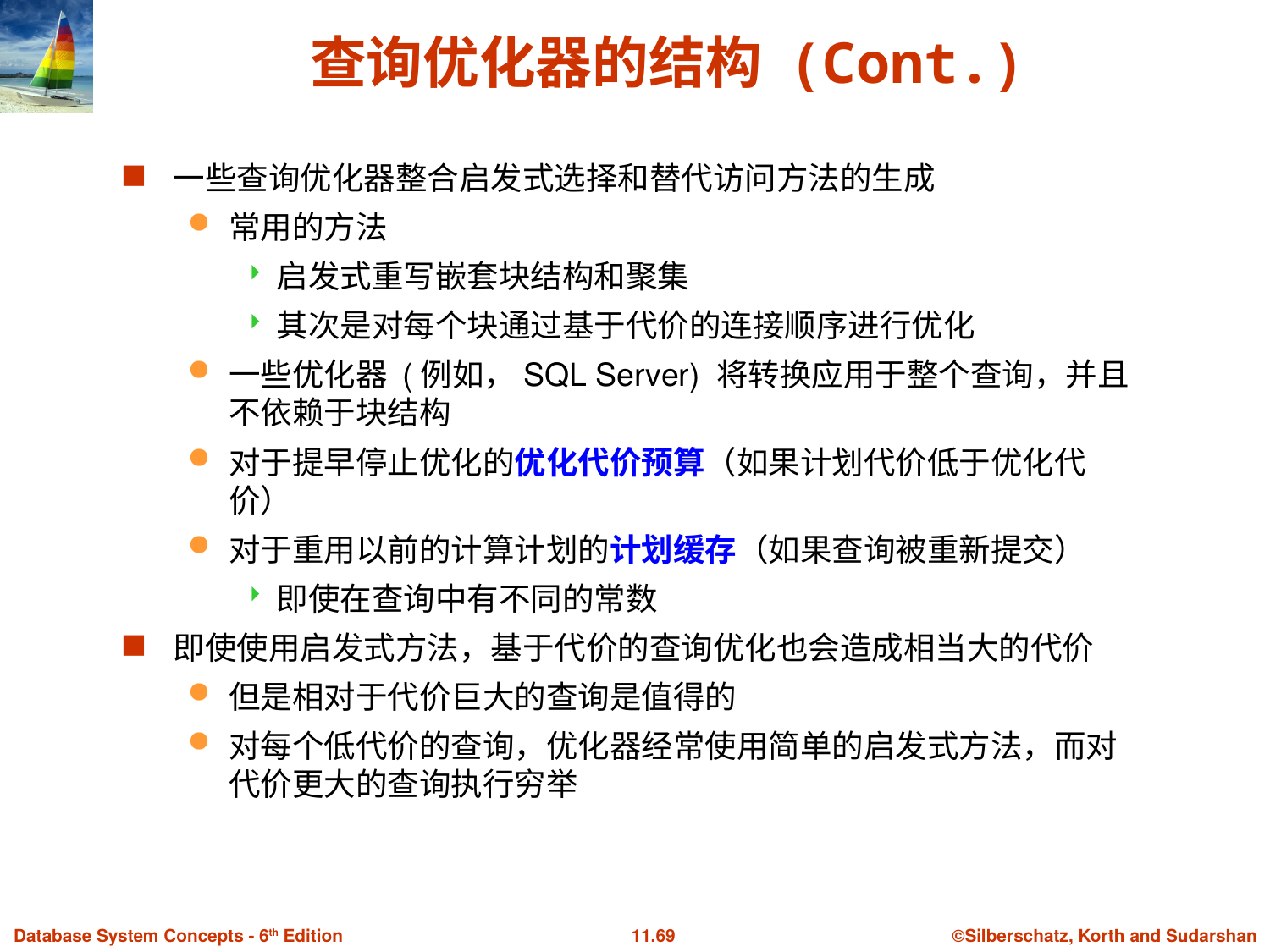

# 查询优化器的结构 (Cont.)
一些查询优化器整合启发式选择和替代访问方法的生成
常用的方法
启发式重写嵌套块结构和聚集
其次是对每个块通过基于代价的连接顺序进行优化
一些优化器 (例如，SQL Server) 将转换应用于整个查询，并且不依赖于块结构
对于提早停止优化的优化代价预算（如果计划代价低于优化代价）
对于重用以前的计算计划的计划缓存（如果查询被重新提交）
即使在查询中有不同的常数
即使使用启发式方法，基于代价的查询优化也会造成相当大的代价
但是相对于代价巨大的查询是值得的
对每个低代价的查询，优化器经常使用简单的启发式方法，而对代价更大的查询执行穷举